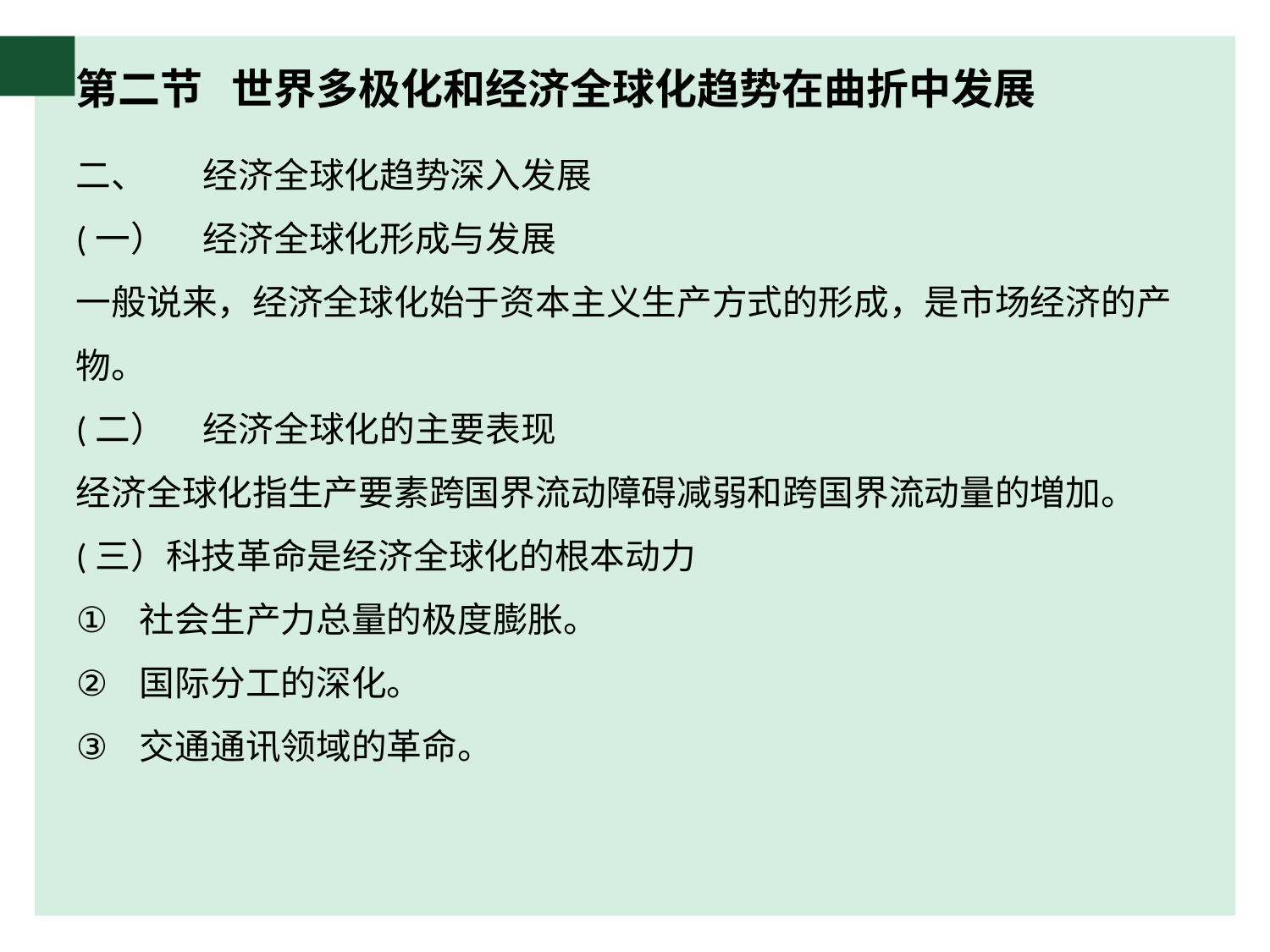

# 第二节   世界多极化和经济全球化趋势在曲折中发展
二、	经济全球化趋势深入发展
(一）	经济全球化形成与发展
一般说来，经济全球化始于资本主义生产方式的形成，是市场经济的产物。
(二）	经济全球化的主要表现
经济全球化指生产要素跨国界流动障碍减弱和跨国界流动量的増加。
(三）科技革命是经济全球化的根本动力
社会生产力总量的极度膨胀。
国际分工的深化。
交通通讯领域的革命。